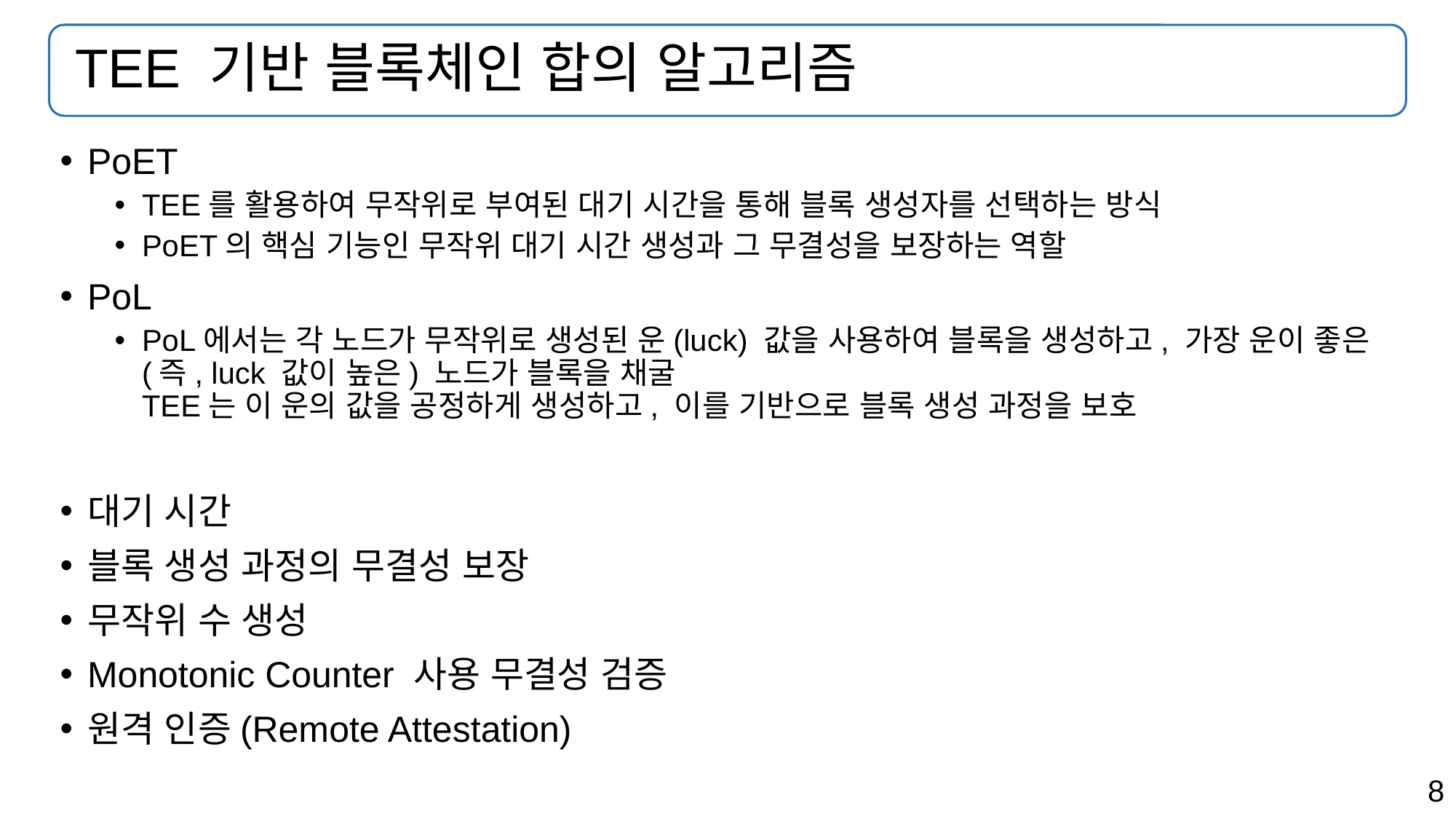

# TEE 기반 블록체인 합의 알고리즘
PoET
TEE를 활용하여 무작위로 부여된 대기 시간을 통해 블록 생성자를 선택하는 방식
PoET의 핵심 기능인 무작위 대기 시간 생성과 그 무결성을 보장하는 역할
PoL
PoL에서는 각 노드가 무작위로 생성된 운(luck) 값을 사용하여 블록을 생성하고, 가장 운이 좋은(즉, luck 값이 높은) 노드가 블록을 채굴
TEE는 이 운의 값을 공정하게 생성하고, 이를 기반으로 블록 생성 과정을 보호

대기 시간
블록 생성 과정의 무결성 보장
무작위 수 생성
Monotonic Counter 사용 무결성 검증
원격 인증(Remote Attestation)